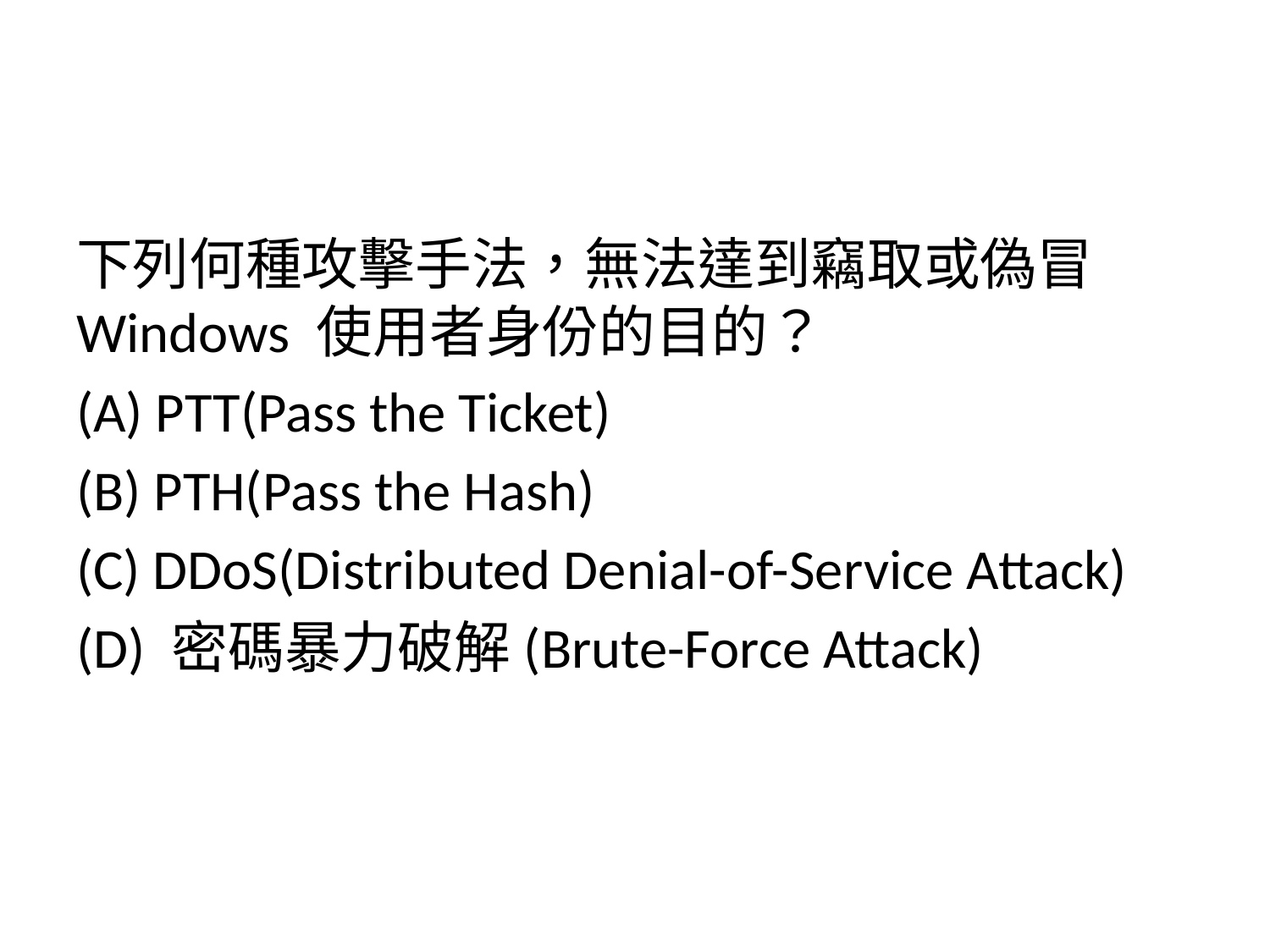

下列何種攻擊手法，無法達到竊取或偽冒Windows 使用者身份的目的？
(A) PTT(Pass the Ticket)
(B) PTH(Pass the Hash)
(C) DDoS(Distributed Denial-of-Service Attack)
(D) 密碼暴力破解(Brute-Force Attack)